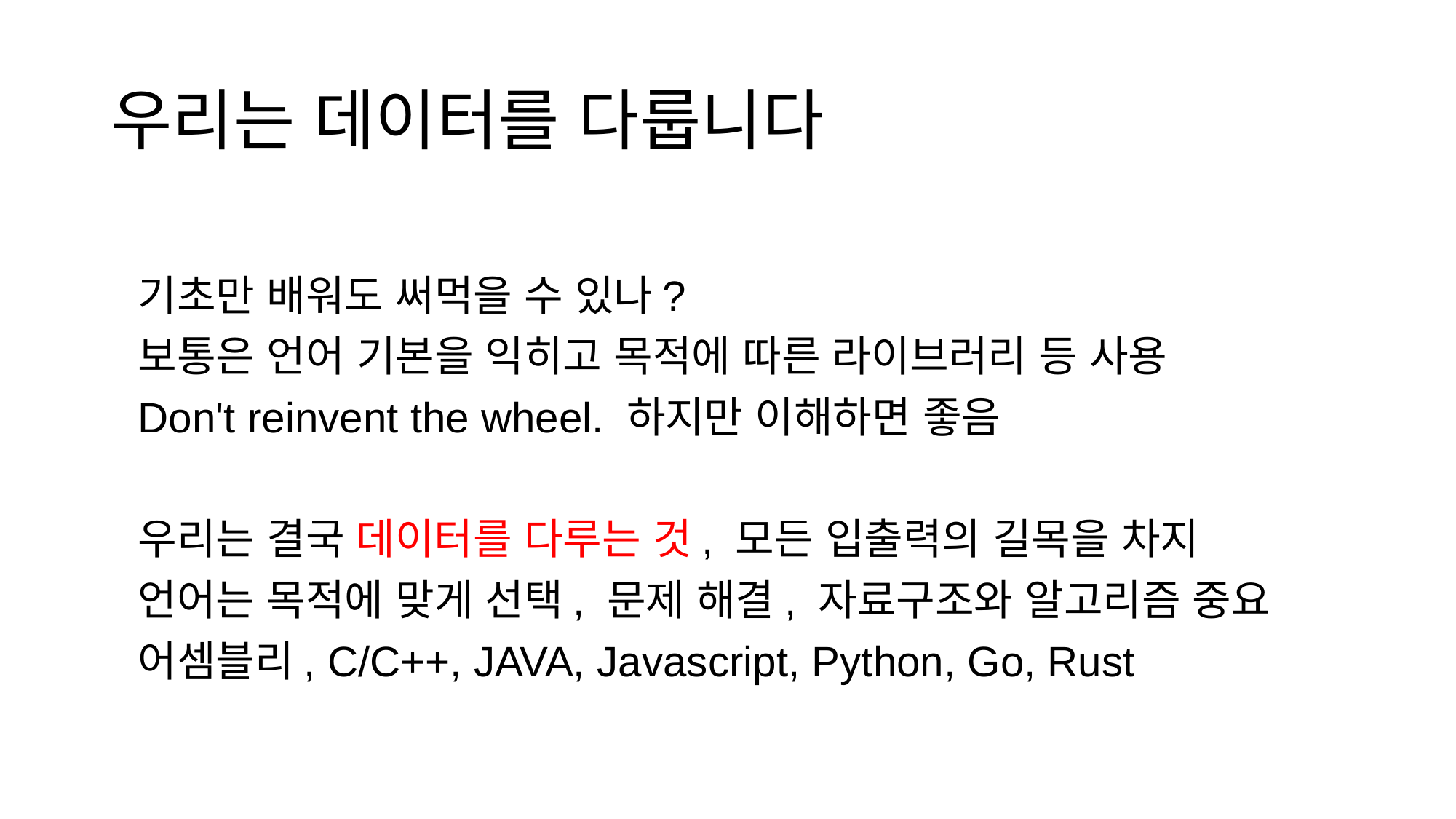

# 우리는 데이터를 다룹니다

기초만 배워도 써먹을 수 있나?
보통은 언어 기본을 익히고 목적에 따른 라이브러리 등 사용
Don't reinvent the wheel. 하지만 이해하면 좋음

우리는 결국 데이터를 다루는 것, 모든 입출력의 길목을 차지
언어는 목적에 맞게 선택, 문제 해결, 자료구조와 알고리즘 중요
어셈블리, C/C++, JAVA, Javascript, Python, Go, Rust